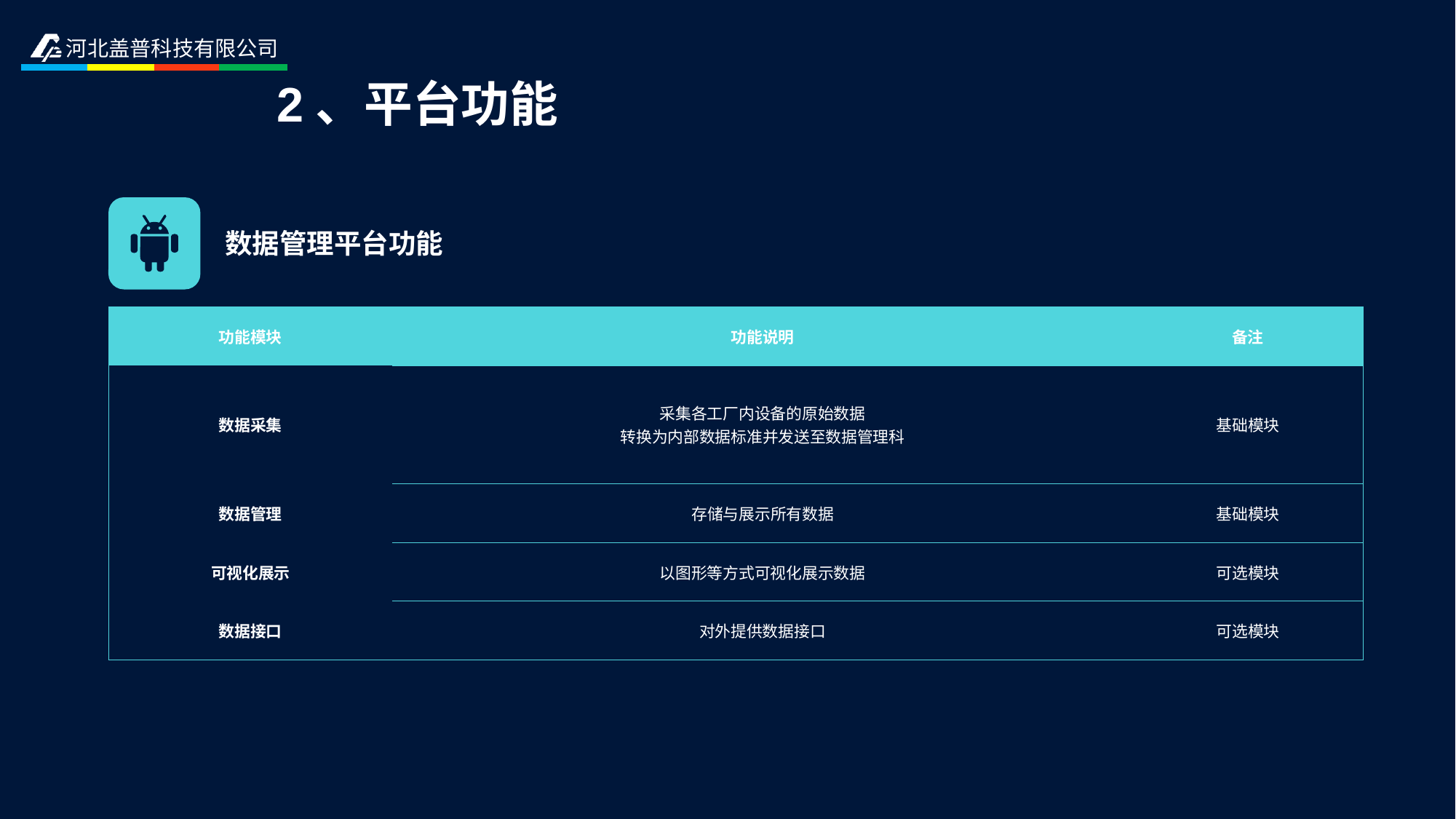

2、平台功能

数据管理平台功能
| 功能模块 | 功能说明 | 备注 |
| --- | --- | --- |
| 数据采集 | 采集各工厂内设备的原始数据 转换为内部数据标准并发送至数据管理科 | 基础模块 |
| 数据管理 | 存储与展示所有数据 | 基础模块 |
| 可视化展示 | 以图形等方式可视化展示数据 | 可选模块 |
| 数据接口 | 对外提供数据接口 | 可选模块 |